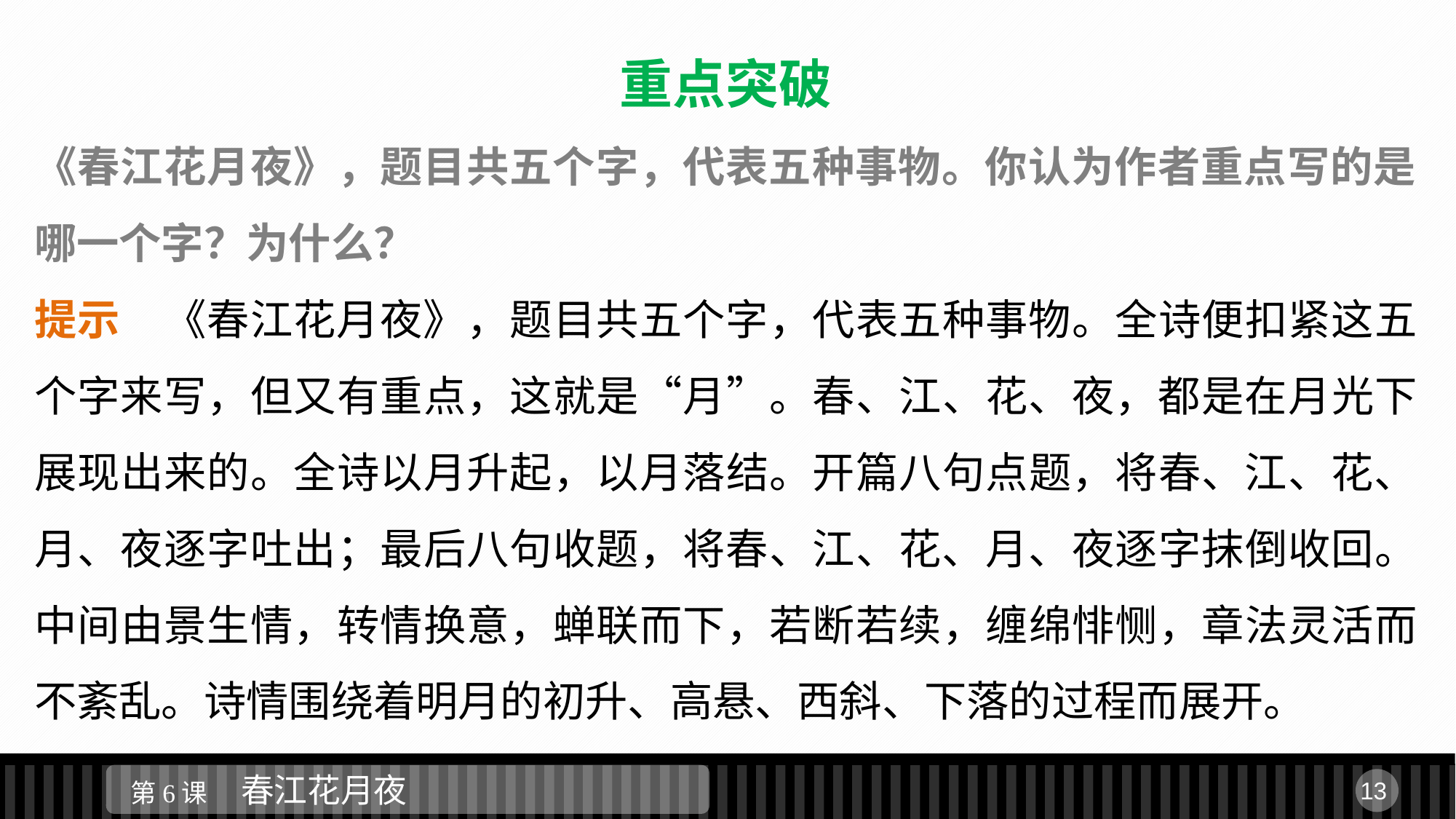

重点突破
《春江花月夜》，题目共五个字，代表五种事物。你认为作者重点写的是哪一个字？为什么？
提示　《春江花月夜》，题目共五个字，代表五种事物。全诗便扣紧这五个字来写，但又有重点，这就是“月”。春、江、花、夜，都是在月光下展现出来的。全诗以月升起，以月落结。开篇八句点题，将春、江、花、月、夜逐字吐出；最后八句收题，将春、江、花、月、夜逐字抹倒收回。中间由景生情，转情换意，蝉联而下，若断若续，缠绵悱恻，章法灵活而不紊乱。诗情围绕着明月的初升、高悬、西斜、下落的过程而展开。